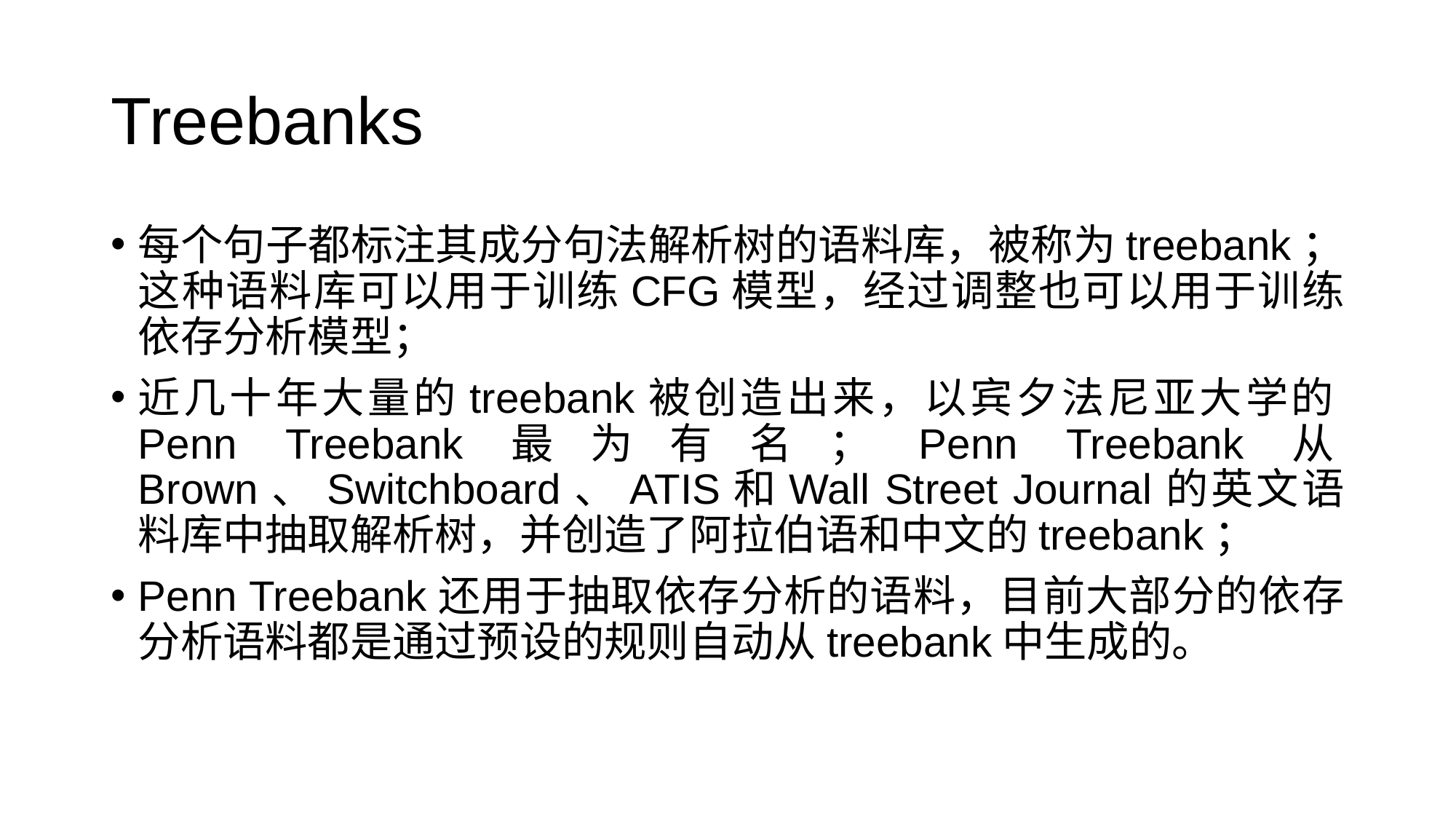

# Treebanks
每个句子都标注其成分句法解析树的语料库，被称为treebank；这种语料库可以用于训练CFG模型，经过调整也可以用于训练依存分析模型；
近几十年大量的treebank被创造出来，以宾夕法尼亚大学的Penn Treebank最为有名；Penn Treebank从Brown、Switchboard、ATIS和Wall Street Journal的英文语料库中抽取解析树，并创造了阿拉伯语和中文的treebank；
Penn Treebank还用于抽取依存分析的语料，目前大部分的依存分析语料都是通过预设的规则自动从treebank中生成的。